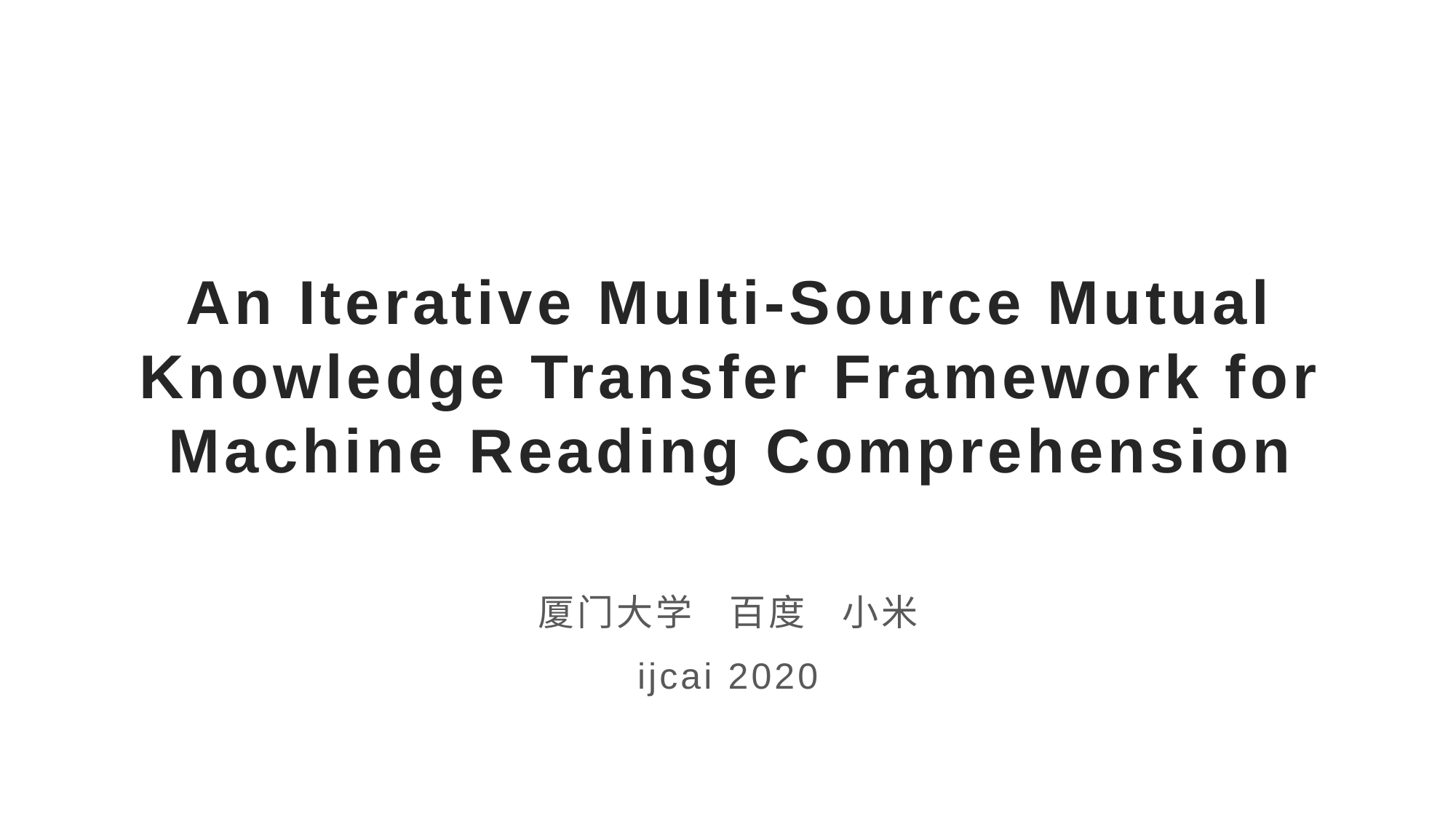

# An Iterative Multi-Source Mutual Knowledge Transfer Framework for Machine Reading Comprehension
厦门大学   百度   小米
ijcai 2020